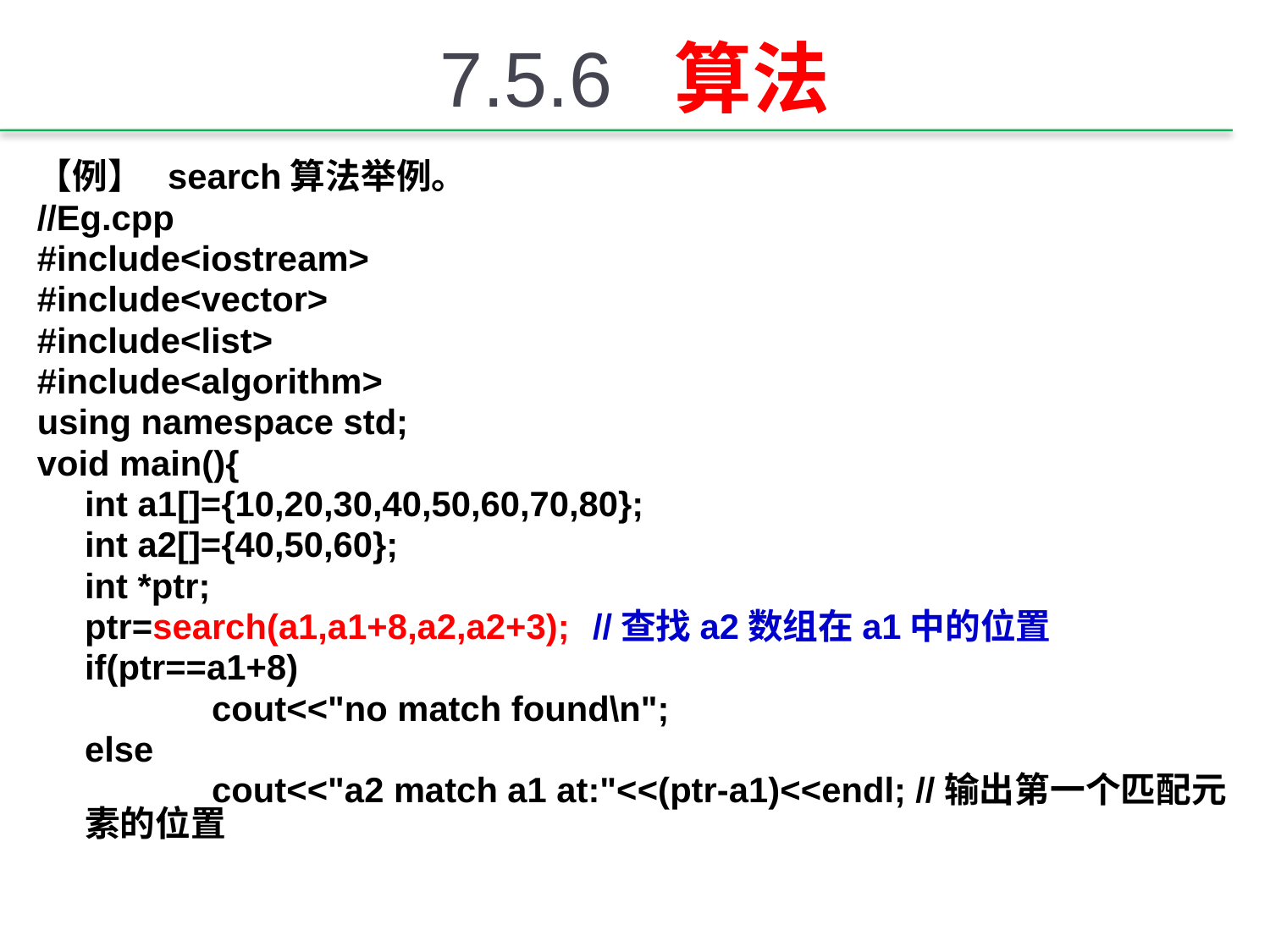

# 7.5.6  算法
【例】  search算法举例。
//Eg.cpp
#include<iostream>
#include<vector>
#include<list>
#include<algorithm>
using namespace std;
void main(){
	int a1[]={10,20,30,40,50,60,70,80};
	int a2[]={40,50,60};
	int *ptr;
	ptr=search(a1,a1+8,a2,a2+3);	//查找a2数组在a1中的位置
	if(ptr==a1+8)
		cout<<"no match found\n";
	else
		cout<<"a2 match a1 at:"<<(ptr-a1)<<endl; //输出第一个匹配元素的位置